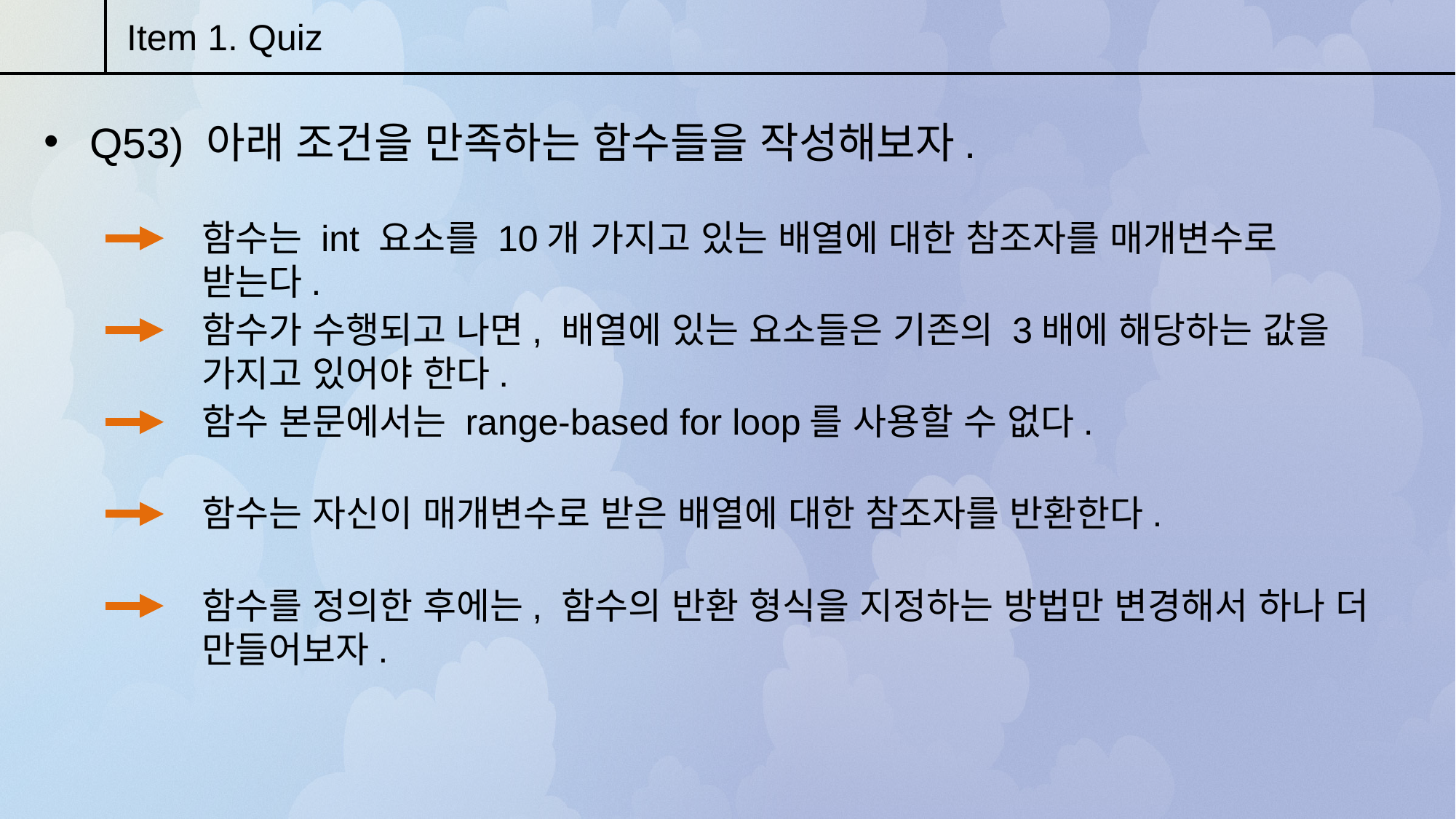

Item 1. Quiz
 Q53) 아래 조건을 만족하는 함수들을 작성해보자.
함수는 int 요소를 10개 가지고 있는 배열에 대한 참조자를 매개변수로 받는다.
함수가 수행되고 나면, 배열에 있는 요소들은 기존의 3배에 해당하는 값을 가지고 있어야 한다.
함수 본문에서는 range-based for loop를 사용할 수 없다.
함수는 자신이 매개변수로 받은 배열에 대한 참조자를 반환한다.
함수를 정의한 후에는, 함수의 반환 형식을 지정하는 방법만 변경해서 하나 더 만들어보자.